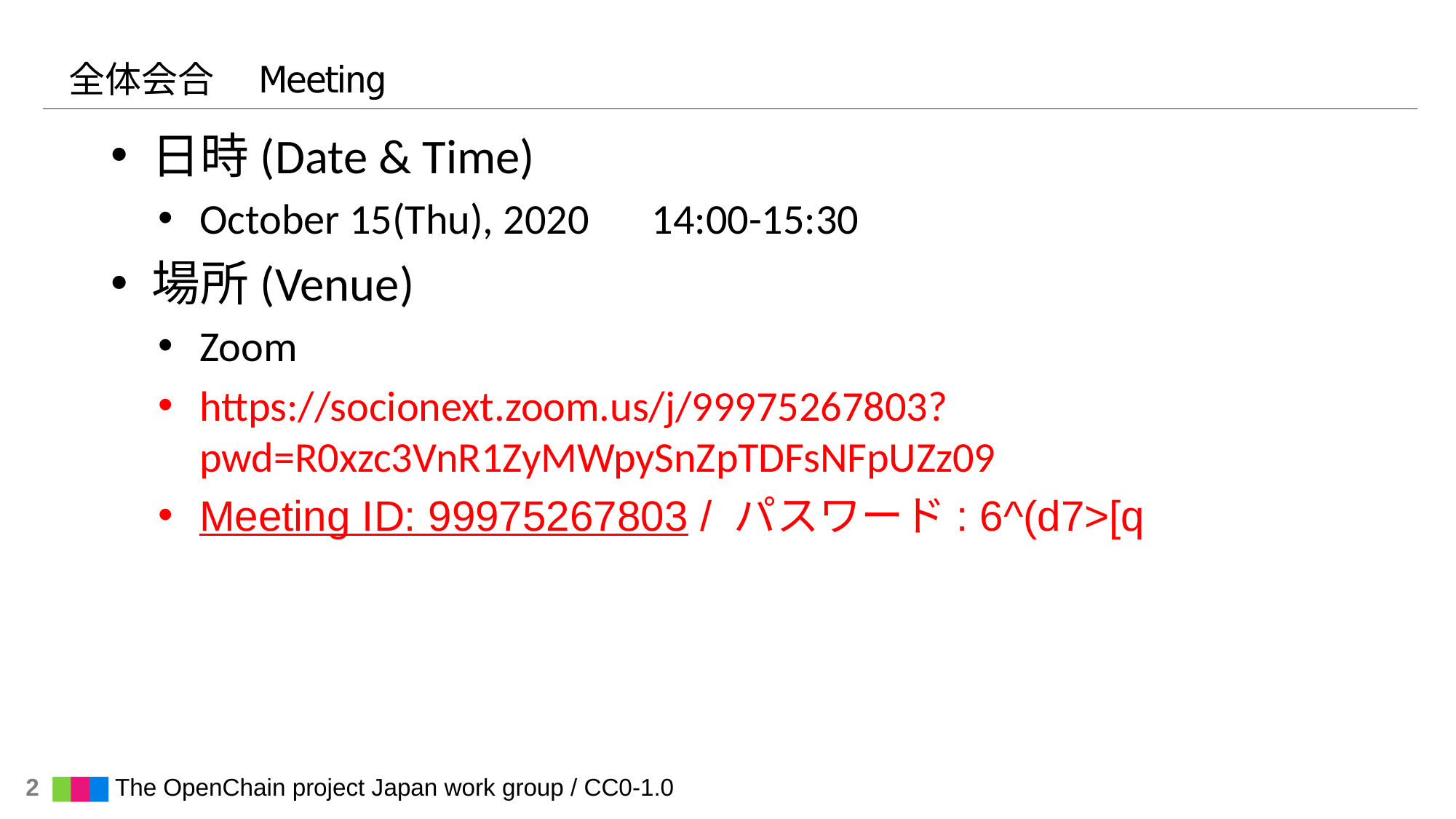

# 全体会合　Meeting
日時(Date & Time)
October 15(Thu), 2020　14:00-15:30
場所(Venue)
Zoom
https://socionext.zoom.us/j/99975267803?pwd=R0xzc3VnR1ZyMWpySnZpTDFsNFpUZz09
Meeting ID: 99975267803 / パスワード: 6^(d7>[q